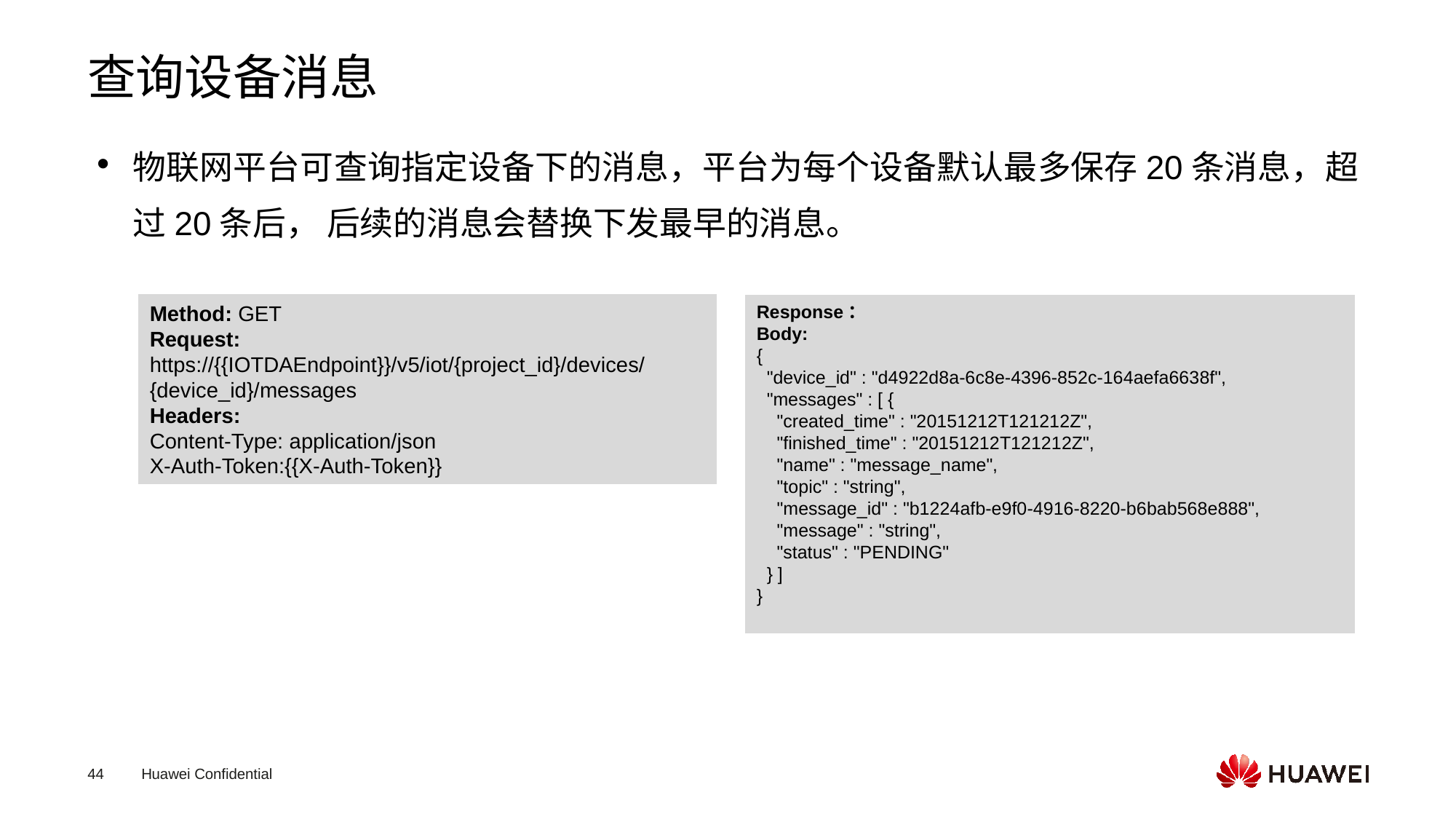

# 查询设备消息
物联网平台可查询指定设备下的消息，平台为每个设备默认最多保存20条消息，超过20条后， 后续的消息会替换下发最早的消息。

Response：
Body:
{
  "device_id" : "d4922d8a-6c8e-4396-852c-164aefa6638f",
  "messages" : [ {
    "created_time" : "20151212T121212Z",
    "finished_time" : "20151212T121212Z",
    "name" : "message_name",
    "topic" : "string",
    "message_id" : "b1224afb-e9f0-4916-8220-b6bab568e888",
    "message" : "string",
    "status" : "PENDING"
  } ]
}

Method: GET
Request:
https://{{IOTDAEndpoint}}/v5/iot/{project_id}/devices/{device_id}/messages
Headers:
Content-Type: application/json
X-Auth-Token:{{X-Auth-Token}}